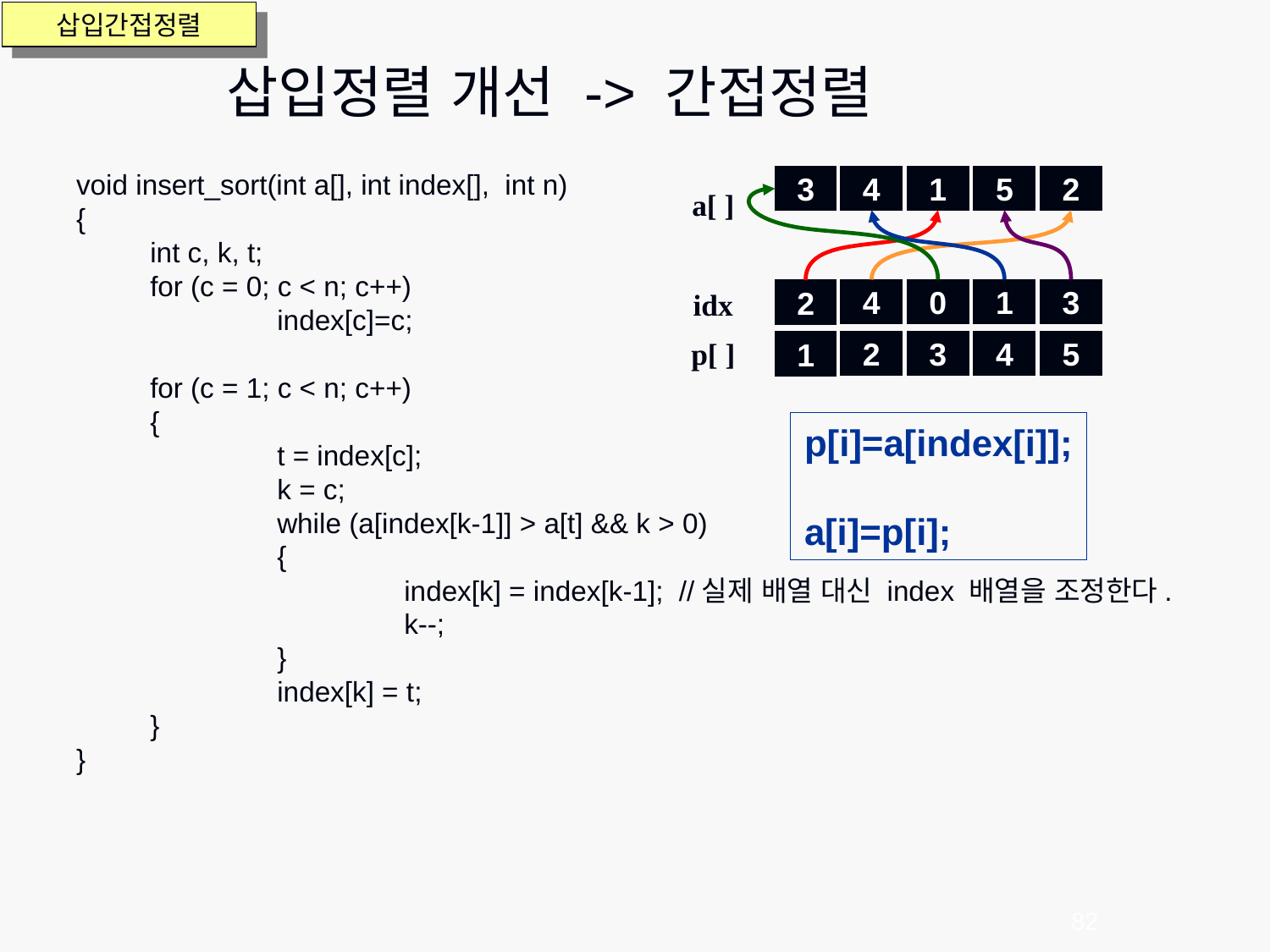

삽입간접정렬
삽입정렬 개선 -> 간접정렬
void insert_sort(int a[], int index[],  int n)
{
	int c, k, t;
	for (c = 0; c < n; c++)
		index[c]=c;

	for (c = 1; c < n; c++)
	{
		t = index[c];
		k = c;
		while (a[index[k-1]] > a[t] && k > 0)
		{
			index[k] = index[k-1];  //실제 배열 대신 index 배열을 조정한다.
			k--;
		}
		index[k] = t;
	}
}
4
1
5
2
3
a[ ]
idx
4
0
1
3
2
p[ ]
2
3
4
5
1
p[i]=a[index[i]];

a[i]=p[i];
82